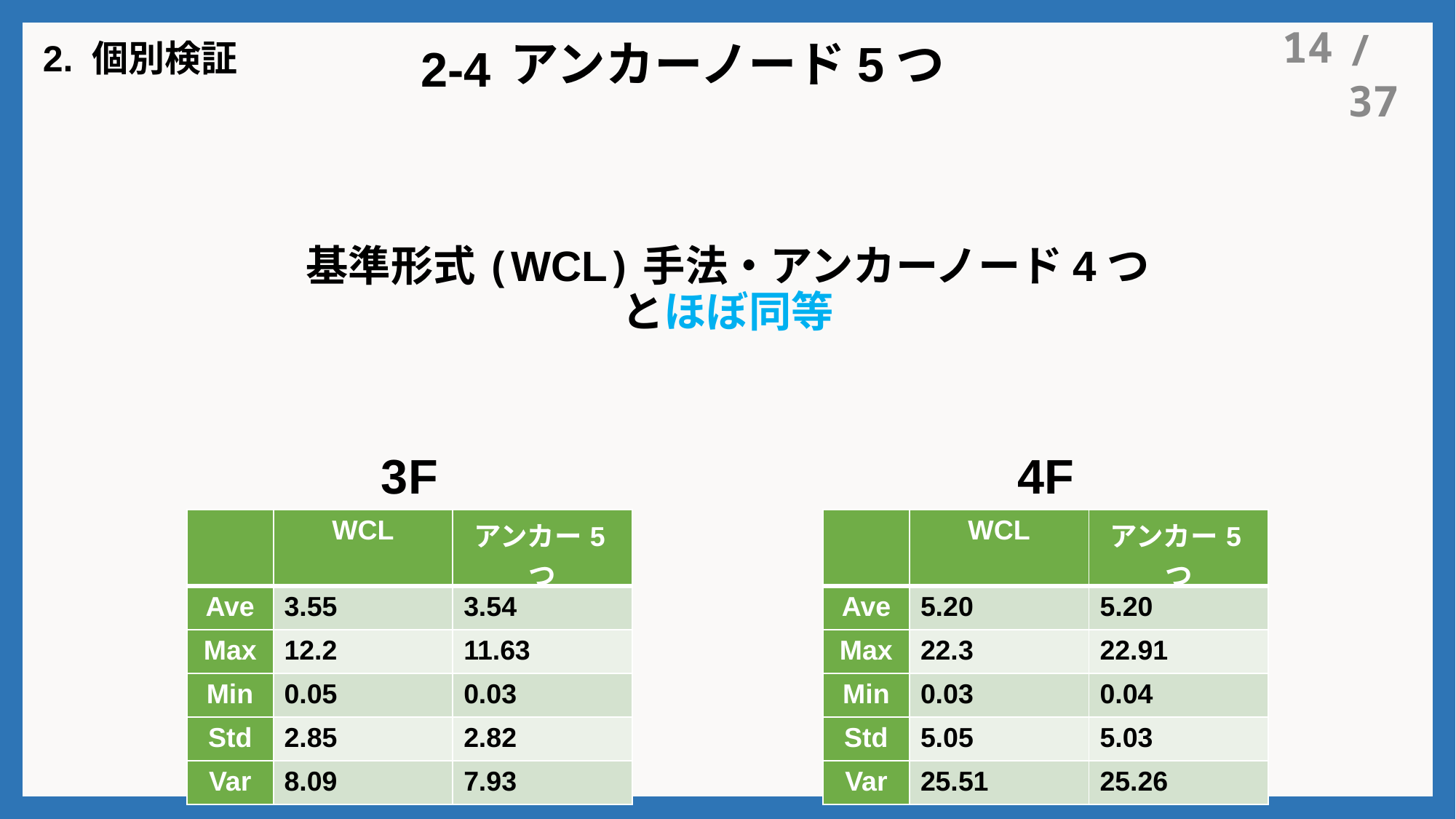

14
2-4
2. 個別検証
アンカーノード5つ
基準形式(WCL)手法・アンカーノード4つ
とほぼ同等
3F
4F
|  | WCL | アンカー5つ |
| --- | --- | --- |
| Ave | 3.55 | 3.54 |
| Max | 12.2 | 11.63 |
| Min | 0.05 | 0.03 |
| Std | 2.85 | 2.82 |
| Var | 8.09 | 7.93 |
|  | WCL | アンカー5つ |
| --- | --- | --- |
| Ave | 5.20 | 5.20 |
| Max | 22.3 | 22.91 |
| Min | 0.03 | 0.04 |
| Std | 5.05 | 5.03 |
| Var | 25.51 | 25.26 |